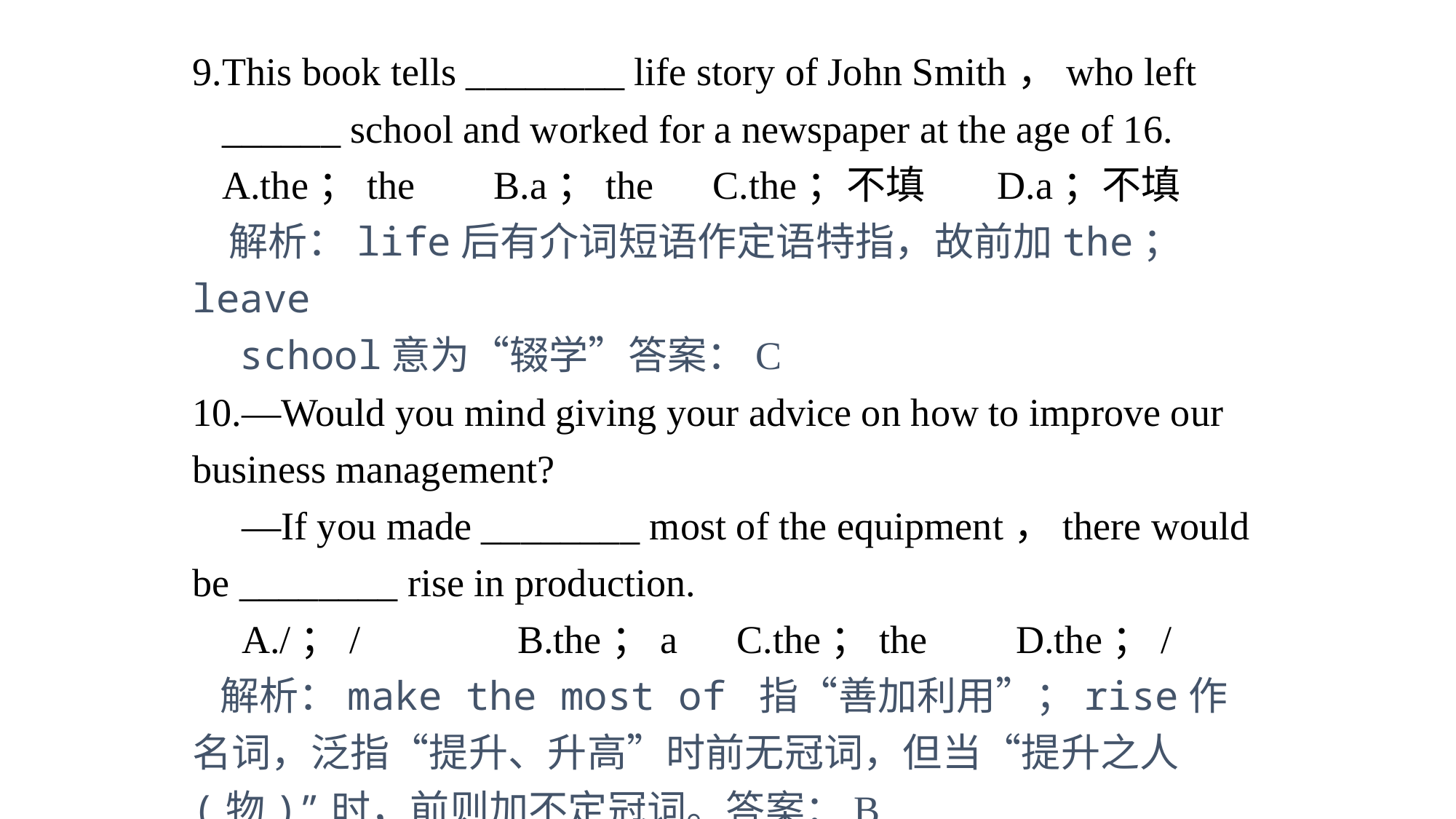

9.This book tells ________ life story of John Smith，who left
   ______ school and worked for a newspaper at the age of 16.
   A.the；the        B.a；the      C.the；不填       D.a；不填
   解析：life后有介词短语作定语特指，故前加the；leave
  school意为“辍学”答案：C
10.—Would you mind giving your advice on how to improve our business management?
     —If you made ________ most of the equipment，there would be ________ rise in production.
     A./；/                B.the；a      C.the；the         D.the；/
  解析：make the most of 指“善加利用”；rise作名词，泛指“提升、升高”时前无冠词，但当“提升之人(物)”时，前则加不定冠词。答案：B